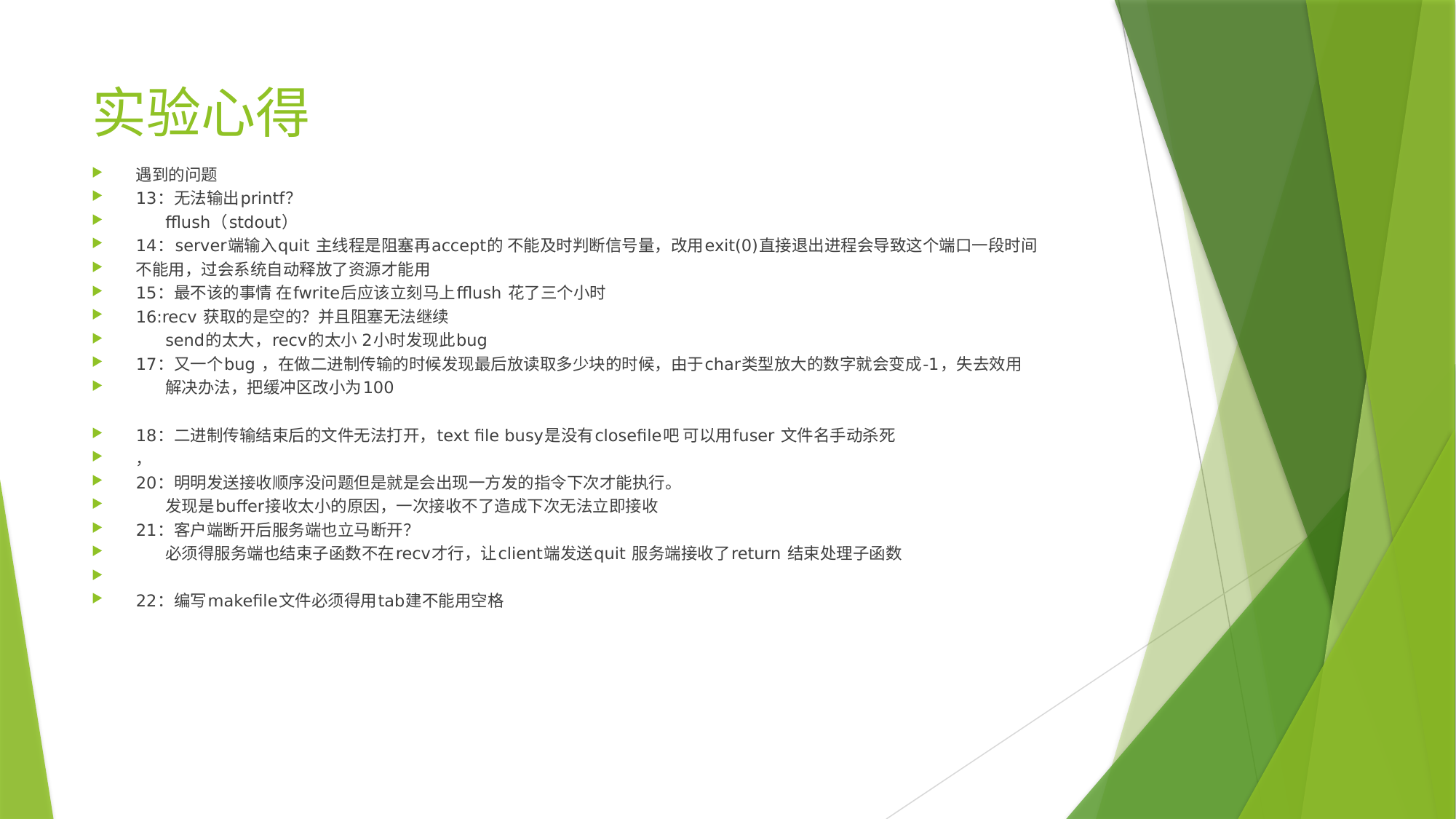

# 实验心得
遇到的问题
13：无法输出printf？
	fflush（stdout）
14：server端输入quit 主线程是阻塞再accept的 不能及时判断信号量，改用exit(0)直接退出进程会导致这个端口一段时间
不能用，过会系统自动释放了资源才能用
15：最不该的事情 在fwrite后应该立刻马上fflush 花了三个小时
16:recv 获取的是空的？并且阻塞无法继续
	send的太大，recv的太小 2小时发现此bug
17：又一个bug ，在做二进制传输的时候发现最后放读取多少块的时候，由于char类型放大的数字就会变成-1，失去效用
	解决办法，把缓冲区改小为100

18：二进制传输结束后的文件无法打开，text file busy是没有closefile吧 可以用fuser 文件名手动杀死
，
20：明明发送接收顺序没问题但是就是会出现一方发的指令下次才能执行。
	发现是buffer接收太小的原因，一次接收不了造成下次无法立即接收
21：客户端断开后服务端也立马断开？
	必须得服务端也结束子函数不在recv才行，让client端发送quit 服务端接收了return 结束处理子函数

22：编写makefile文件必须得用tab建不能用空格